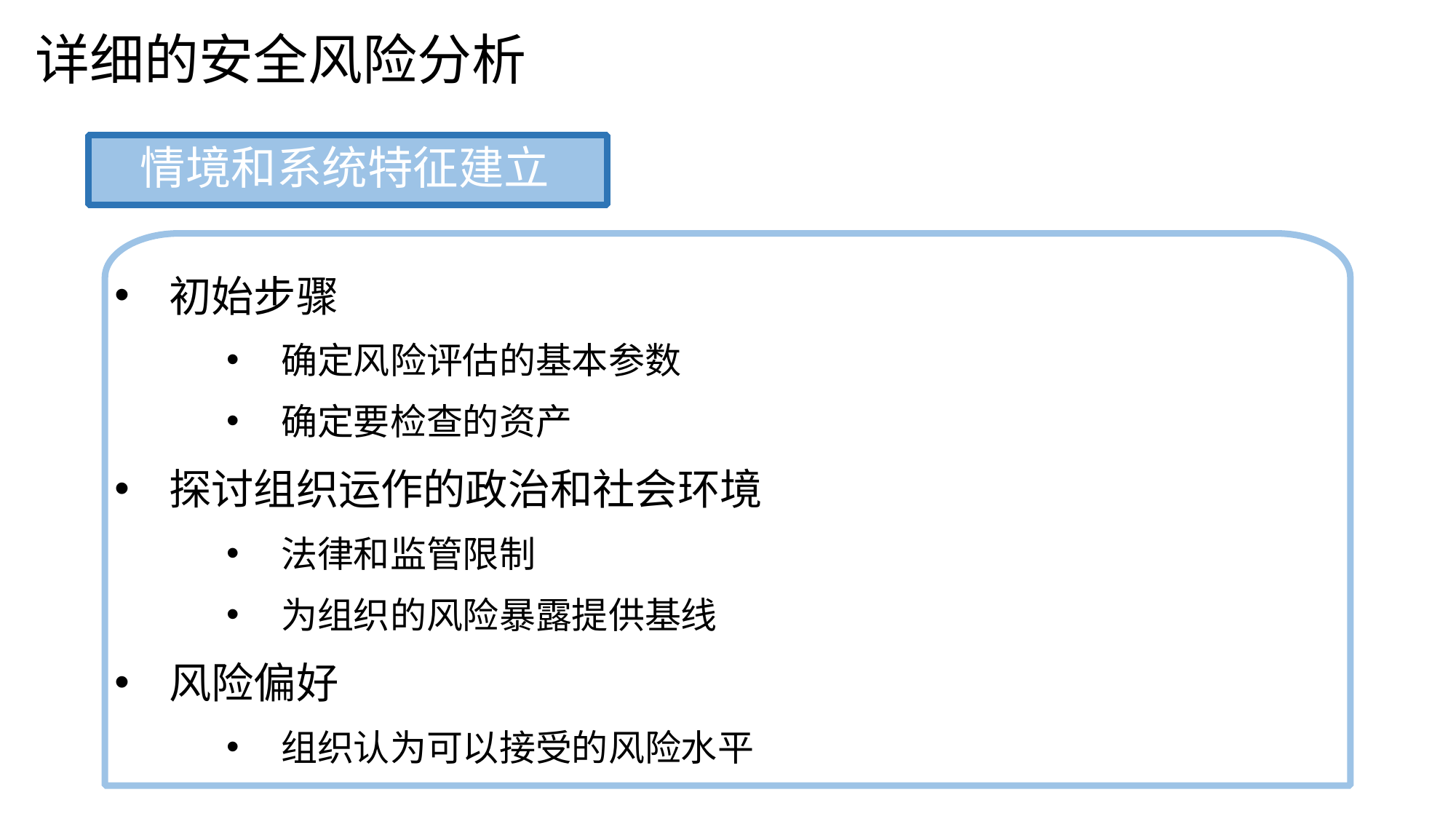

详细的安全风险分析

情境和系统特征建立
初始步骤
确定风险评估的基本参数
确定要检查的资产
探讨组织运作的政治和社会环境
法律和监管限制
为组织的风险暴露提供基线
风险偏好
组织认为可以接受的风险水平